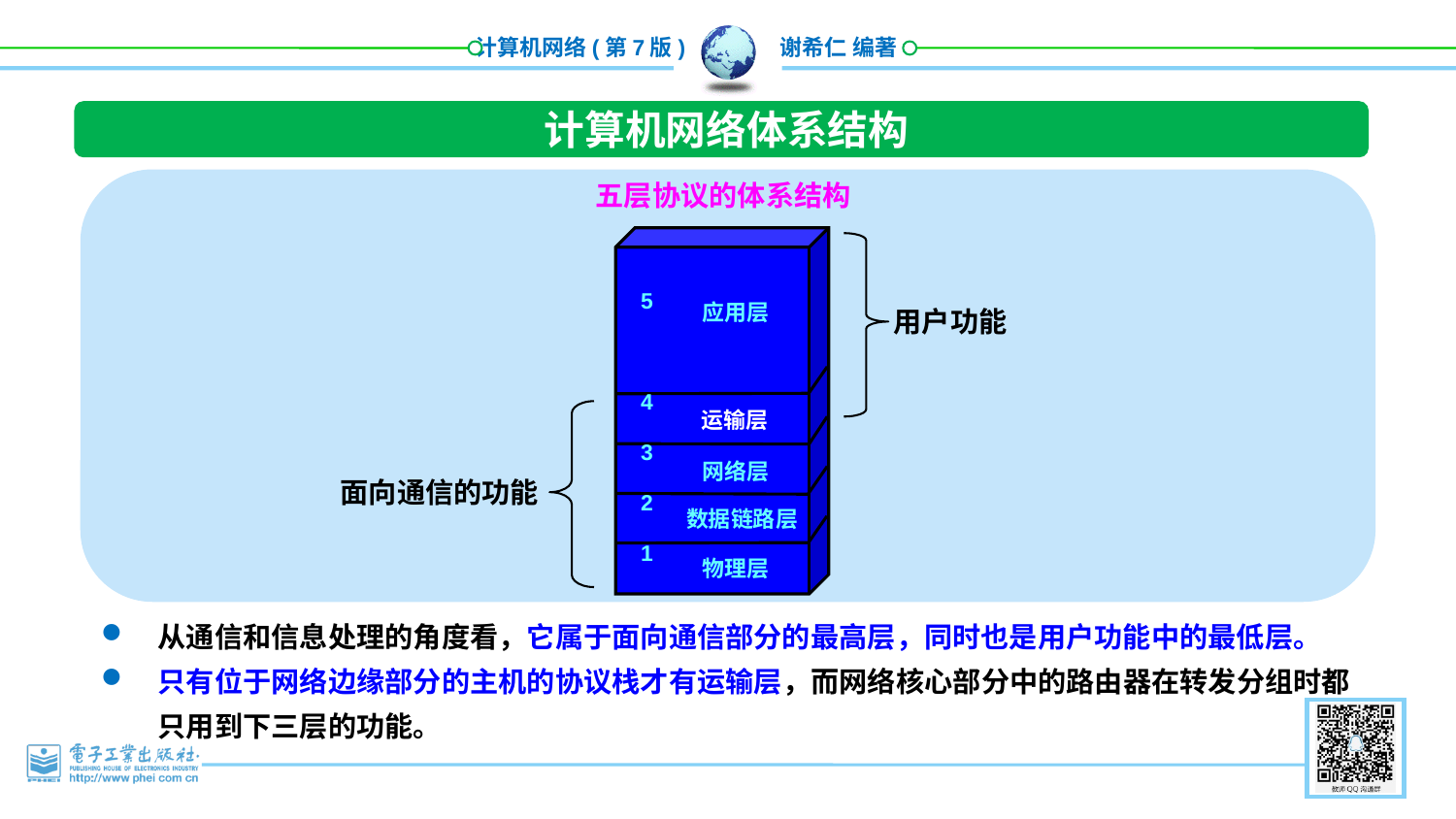

计算机网络体系结构

五层协议的体系结构

5

4
3
2
1

应用层
用户功能

运输层

网络层

面向通信的功能
数据链路层

物理层
从通信和信息处理的角度看，它属于面向通信部分的最高层，同时也是用户功能中的最低层。
只有位于网络边缘部分的主机的协议栈才有运输层，而网络核心部分中的路由器在转发分组时都只用到下三层的功能。